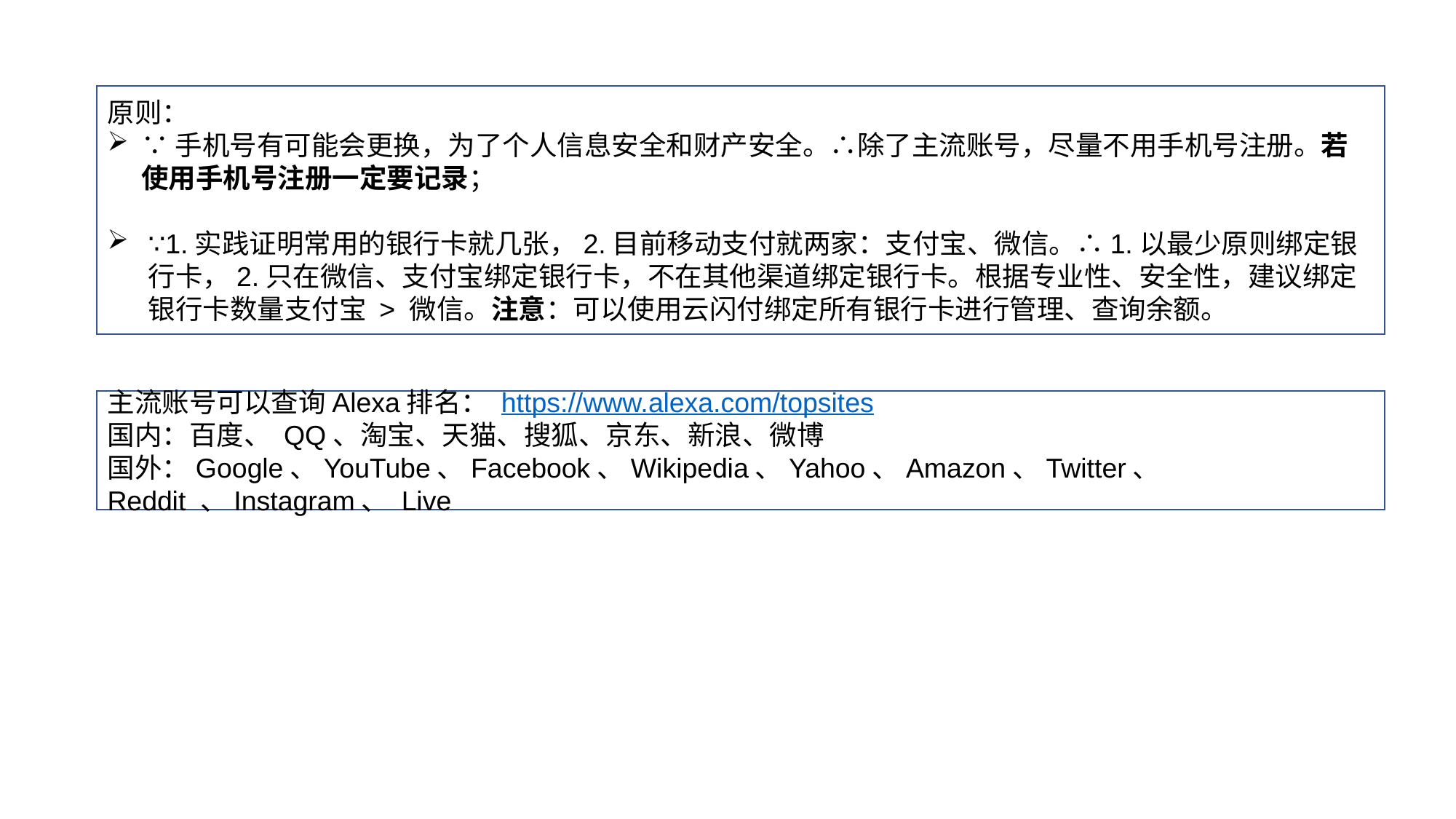

原则：
∵手机号有可能会更换，为了个人信息安全和财产安全。∴除了主流账号，尽量不用手机号注册。若使用手机号注册一定要记录；

∵1.实践证明常用的银行卡就几张，2.目前移动支付就两家：支付宝、微信。∴1.以最少原则绑定银行卡，2.只在微信、支付宝绑定银行卡，不在其他渠道绑定银行卡。根据专业性、安全性，建议绑定银行卡数量支付宝 > 微信。注意：可以使用云闪付绑定所有银行卡进行管理、查询余额。
主流账号可以查询Alexa排名： https://www.alexa.com/topsites
国内：百度、 QQ、淘宝、天猫、搜狐、京东、新浪、微博
国外：Google、YouTube、Facebook、Wikipedia、Yahoo、Amazon、Twitter、 Reddit 、Instagram、 Live